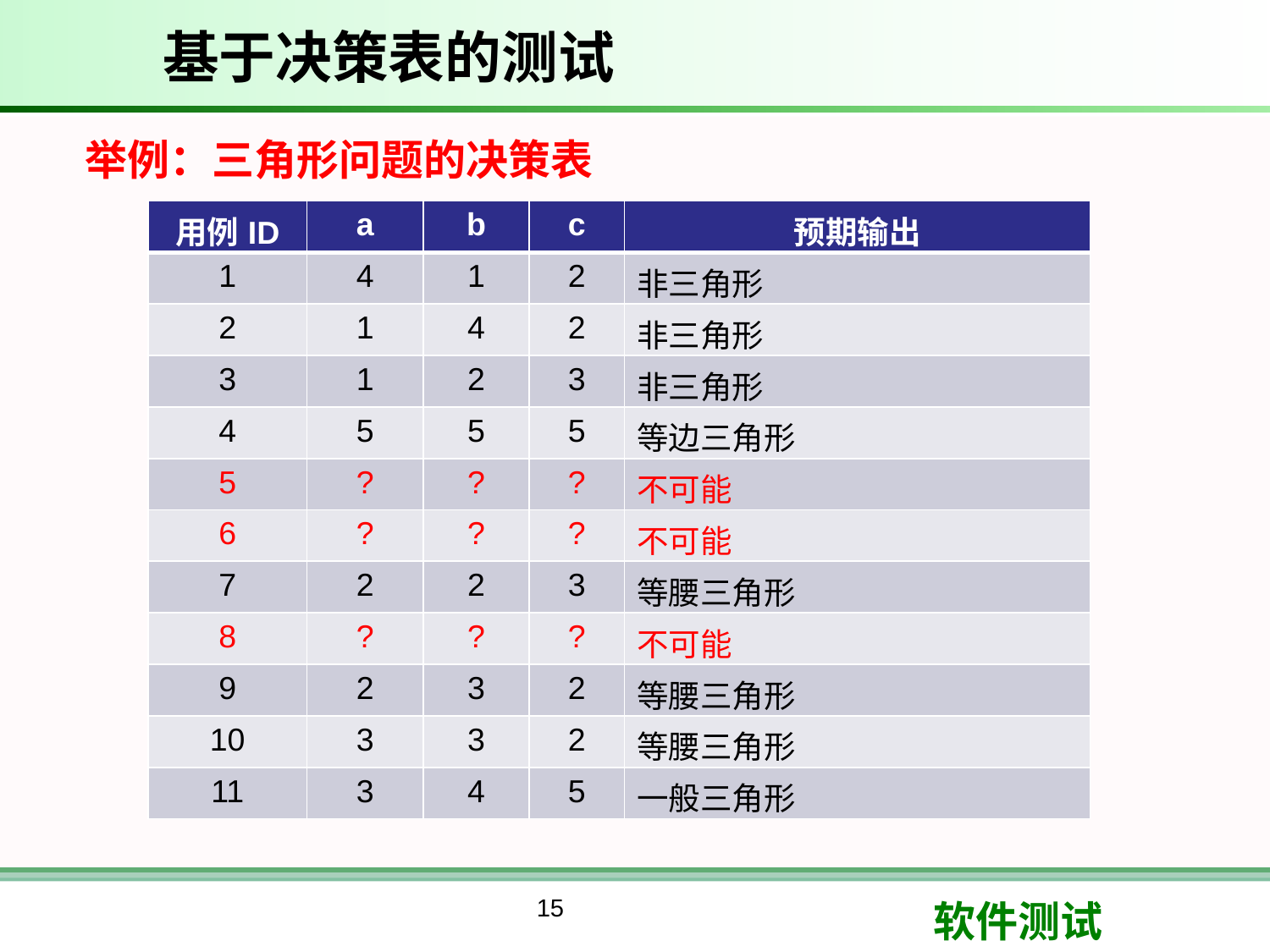

# 基于决策表的测试
举例：三角形问题的决策表
| 用例ID | a | b | c | 预期输出 |
| --- | --- | --- | --- | --- |
| 1 | 4 | 1 | 2 | 非三角形 |
| 2 | 1 | 4 | 2 | 非三角形 |
| 3 | 1 | 2 | 3 | 非三角形 |
| 4 | 5 | 5 | 5 | 等边三角形 |
| 5 | ? | ? | ? | 不可能 |
| 6 | ? | ? | ? | 不可能 |
| 7 | 2 | 2 | 3 | 等腰三角形 |
| 8 | ? | ? | ? | 不可能 |
| 9 | 2 | 3 | 2 | 等腰三角形 |
| 10 | 3 | 3 | 2 | 等腰三角形 |
| 11 | 3 | 4 | 5 | 一般三角形 |
15